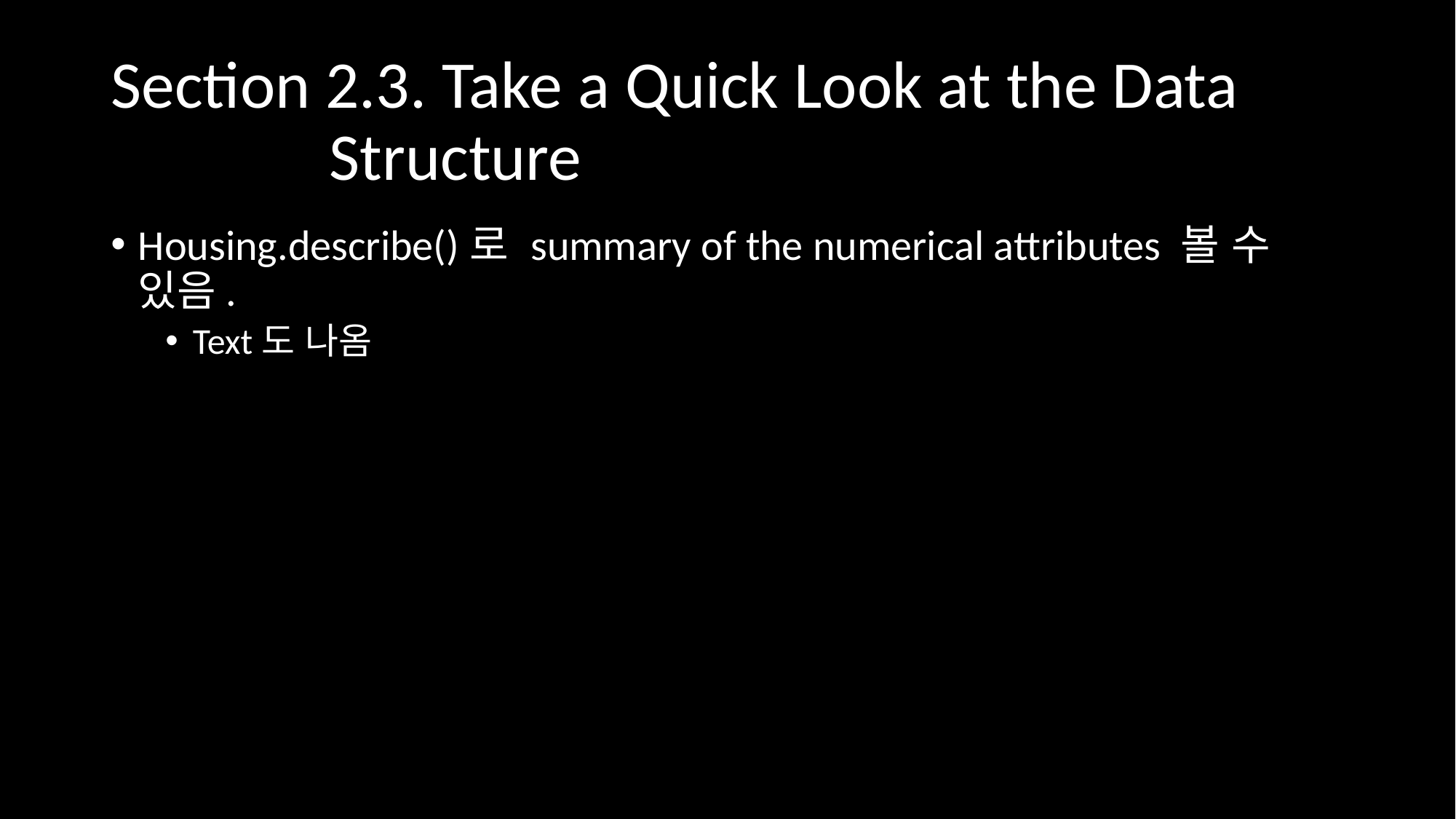

# Section 2.3. Take a Quick Look at the Data 			Structure
Housing.describe()로 summary of the numerical attributes 볼 수 있음.
Text도 나옴